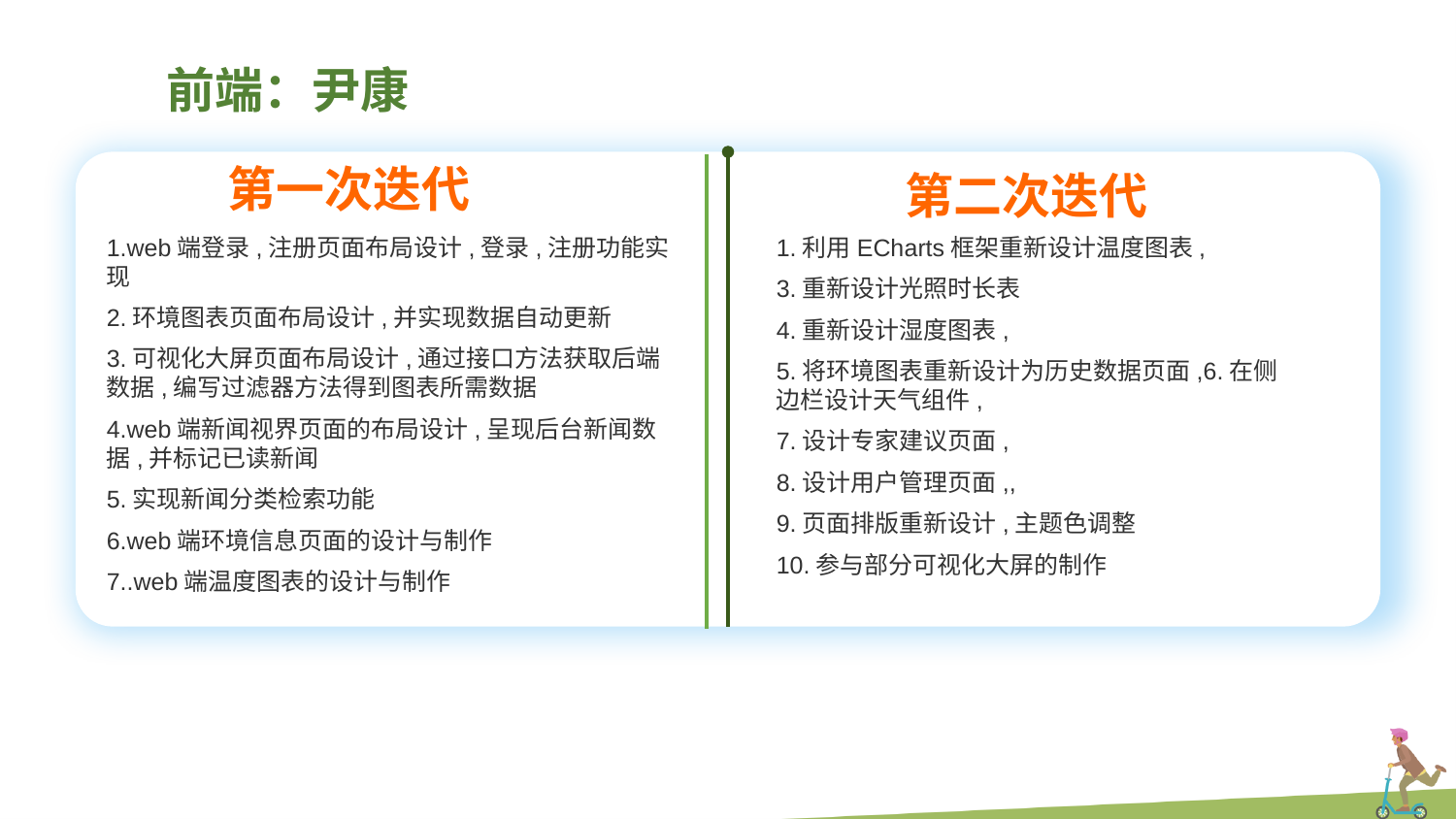

前端：尹康
第一次迭代

第二次迭代
1.利用ECharts框架重新设计温度图表,
3.重新设计光照时长表
4.重新设计湿度图表,
5.将环境图表重新设计为历史数据页面,6.在侧边栏设计天气组件,
7.设计专家建议页面,
8.设计用户管理页面,,
9.页面排版重新设计,主题色调整
10.参与部分可视化大屏的制作
1.web端登录,注册页面布局设计,登录,注册功能实现
2.环境图表页面布局设计,并实现数据自动更新
3.可视化大屏页面布局设计,通过接口方法获取后端数据,编写过滤器方法得到图表所需数据
4.web端新闻视界页面的布局设计,呈现后台新闻数据,并标记已读新闻
5.实现新闻分类检索功能
6.web端环境信息页面的设计与制作
7..web端温度图表的设计与制作